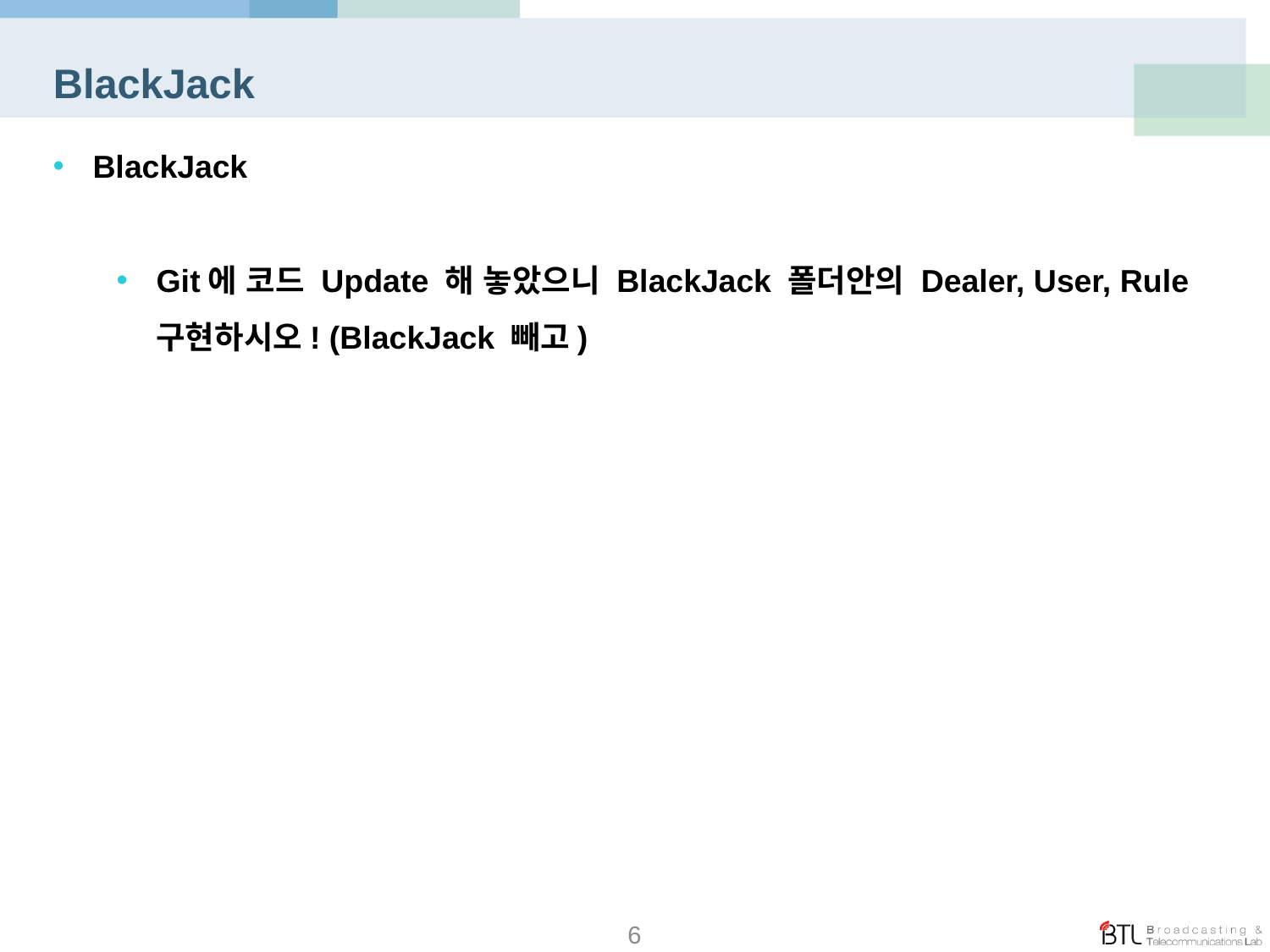

# BlackJack
BlackJack

Git에 코드 Update 해 놓았으니 BlackJack 폴더안의 Dealer, User, Rule 구현하시오! (BlackJack 빼고)
6